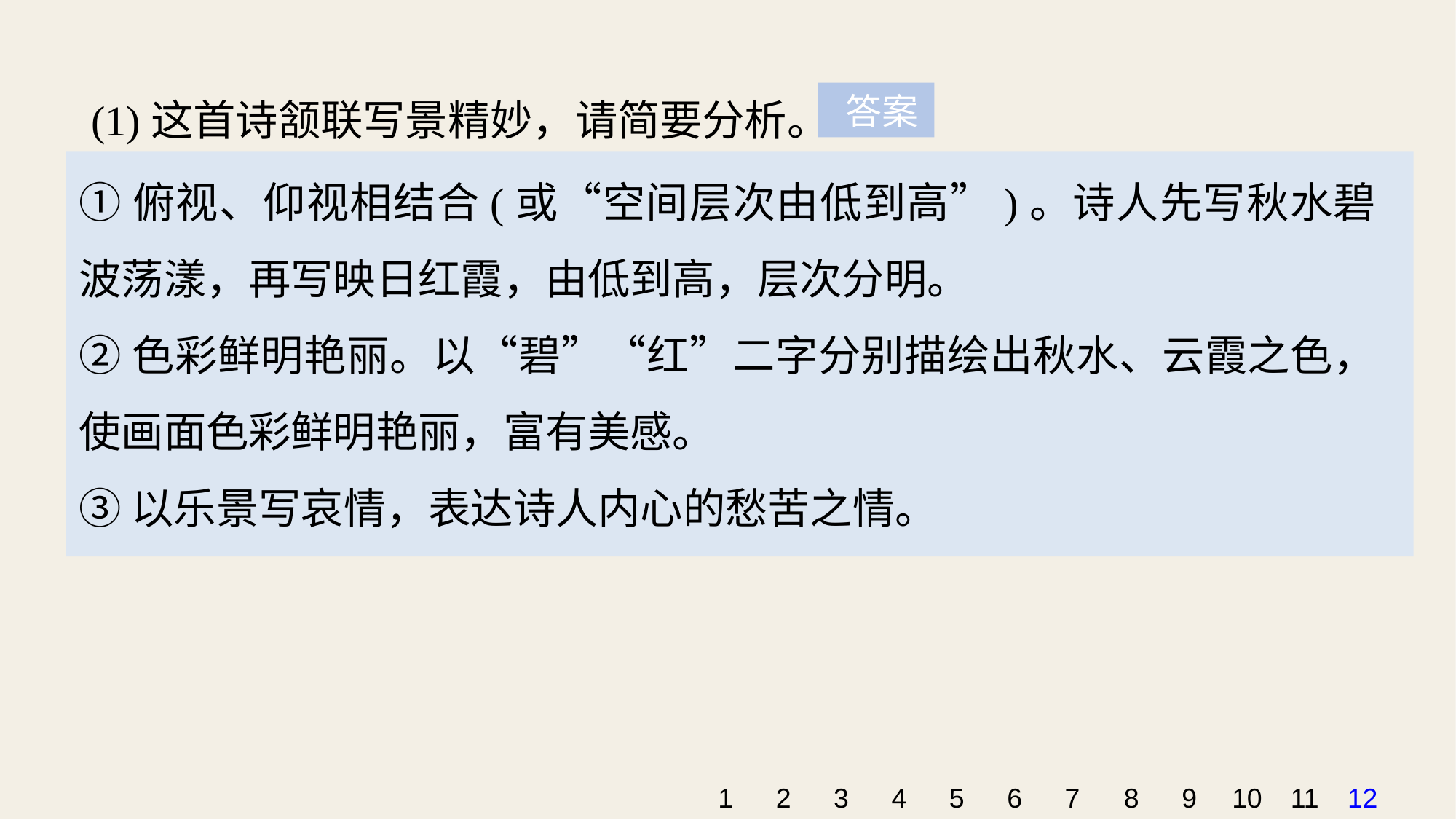

(1)这首诗颔联写景精妙，请简要分析。
 答案
①俯视、仰视相结合(或“空间层次由低到高”)。诗人先写秋水碧波荡漾，再写映日红霞，由低到高，层次分明。
②色彩鲜明艳丽。以“碧”“红”二字分别描绘出秋水、云霞之色，使画面色彩鲜明艳丽，富有美感。
③以乐景写哀情，表达诗人内心的愁苦之情。

1
2
3
4
5
6
7
8
9
10
11
12